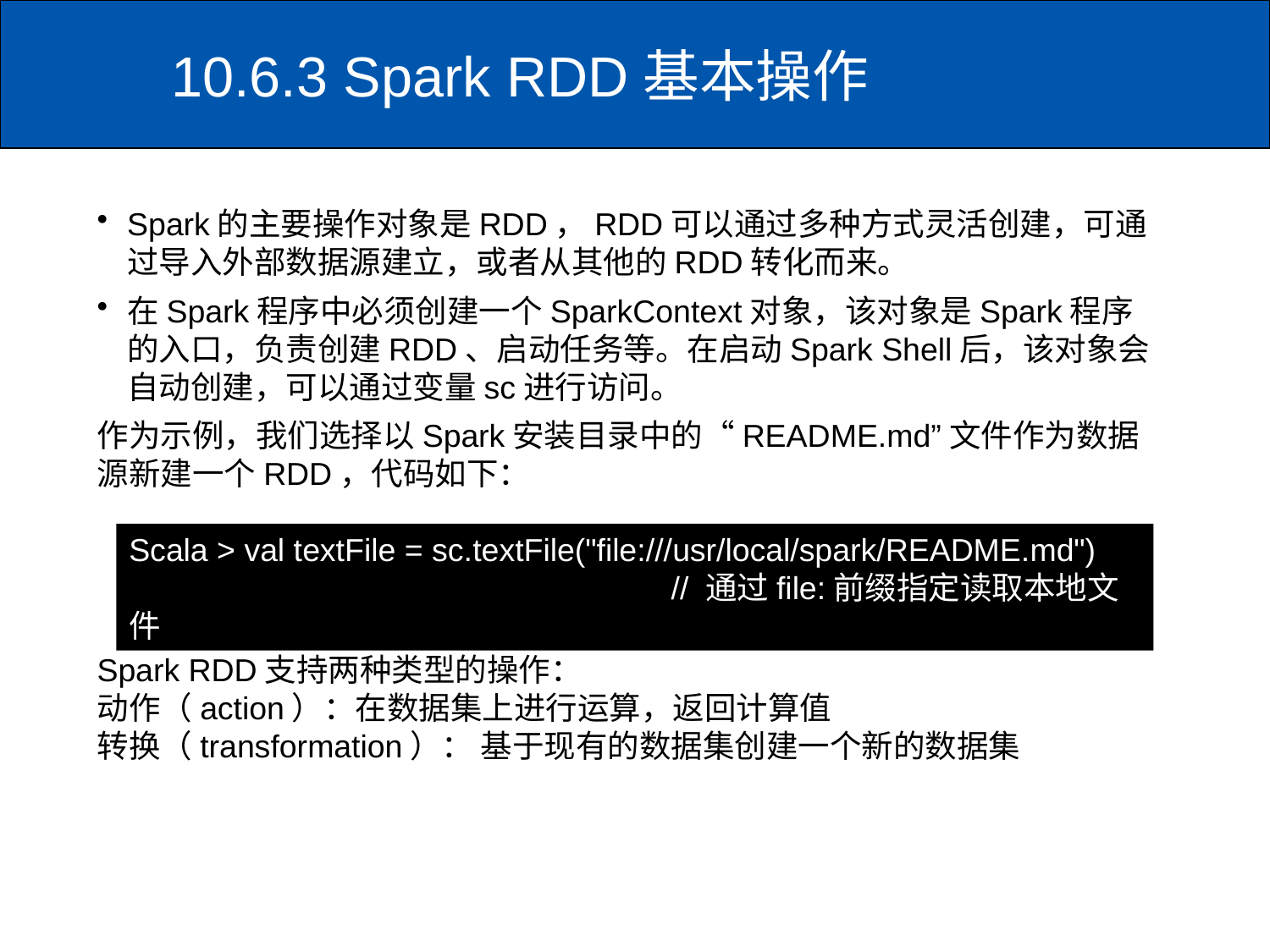

# 10.6.3 Spark RDD基本操作
Spark的主要操作对象是RDD，RDD可以通过多种方式灵活创建，可通过导入外部数据源建立，或者从其他的RDD转化而来。
在Spark程序中必须创建一个SparkContext对象，该对象是Spark程序的入口，负责创建RDD、启动任务等。在启动Spark Shell后，该对象会自动创建，可以通过变量sc进行访问。
作为示例，我们选择以Spark安装目录中的“README.md”文件作为数据源新建一个RDD，代码如下：

Spark RDD支持两种类型的操作：
动作（action）：在数据集上进行运算，返回计算值
转换（transformation）： 基于现有的数据集创建一个新的数据集

Scala > val textFile = sc.textFile("file:///usr/local/spark/README.md")
                                                             // 通过file:前缀指定读取本地文件